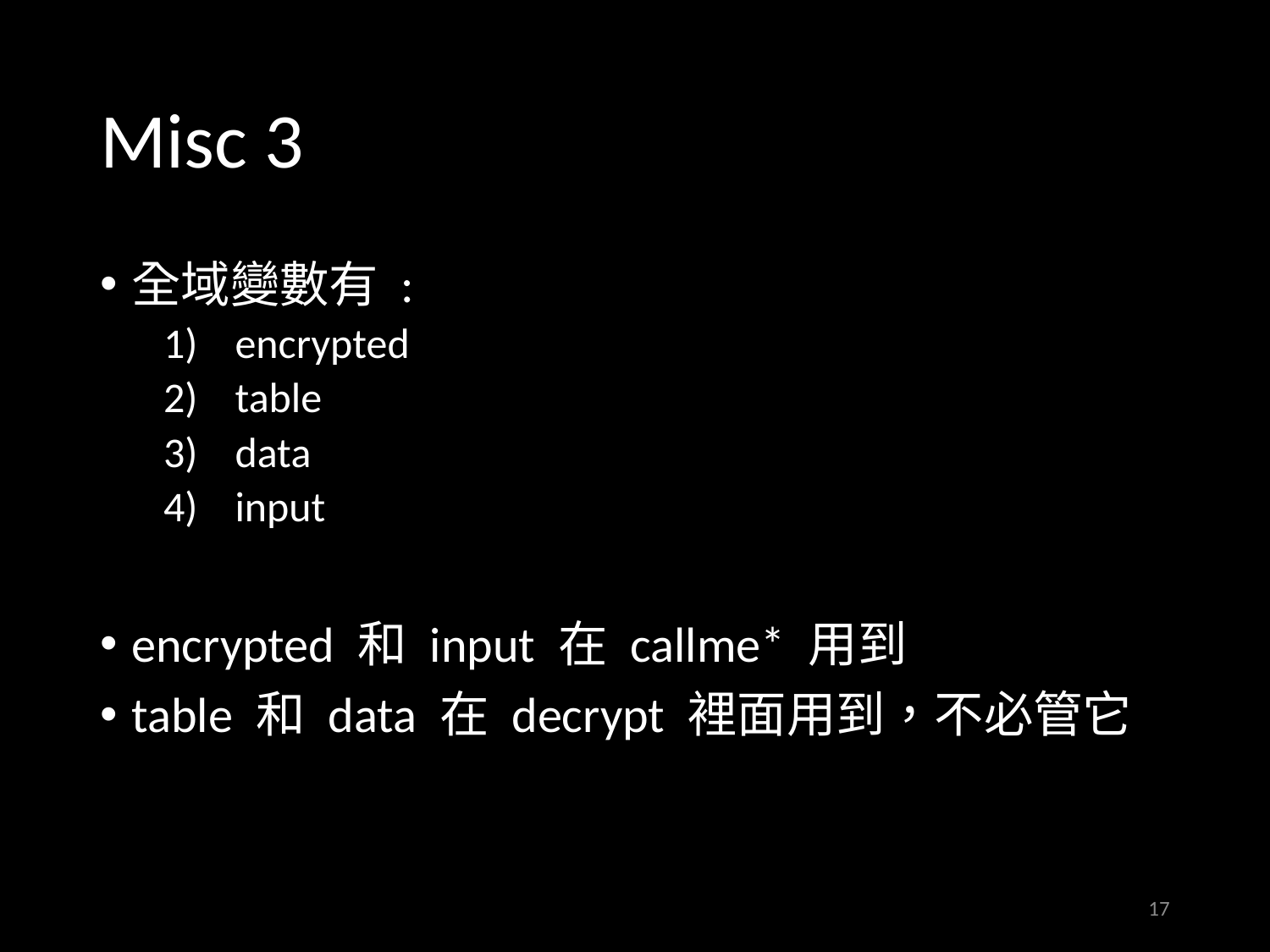

# Misc 3
全域變數有 :
encrypted
table
data
input

encrypted 和 input 在 callme* 用到
table 和 data 在 decrypt 裡面用到，不必管它

17